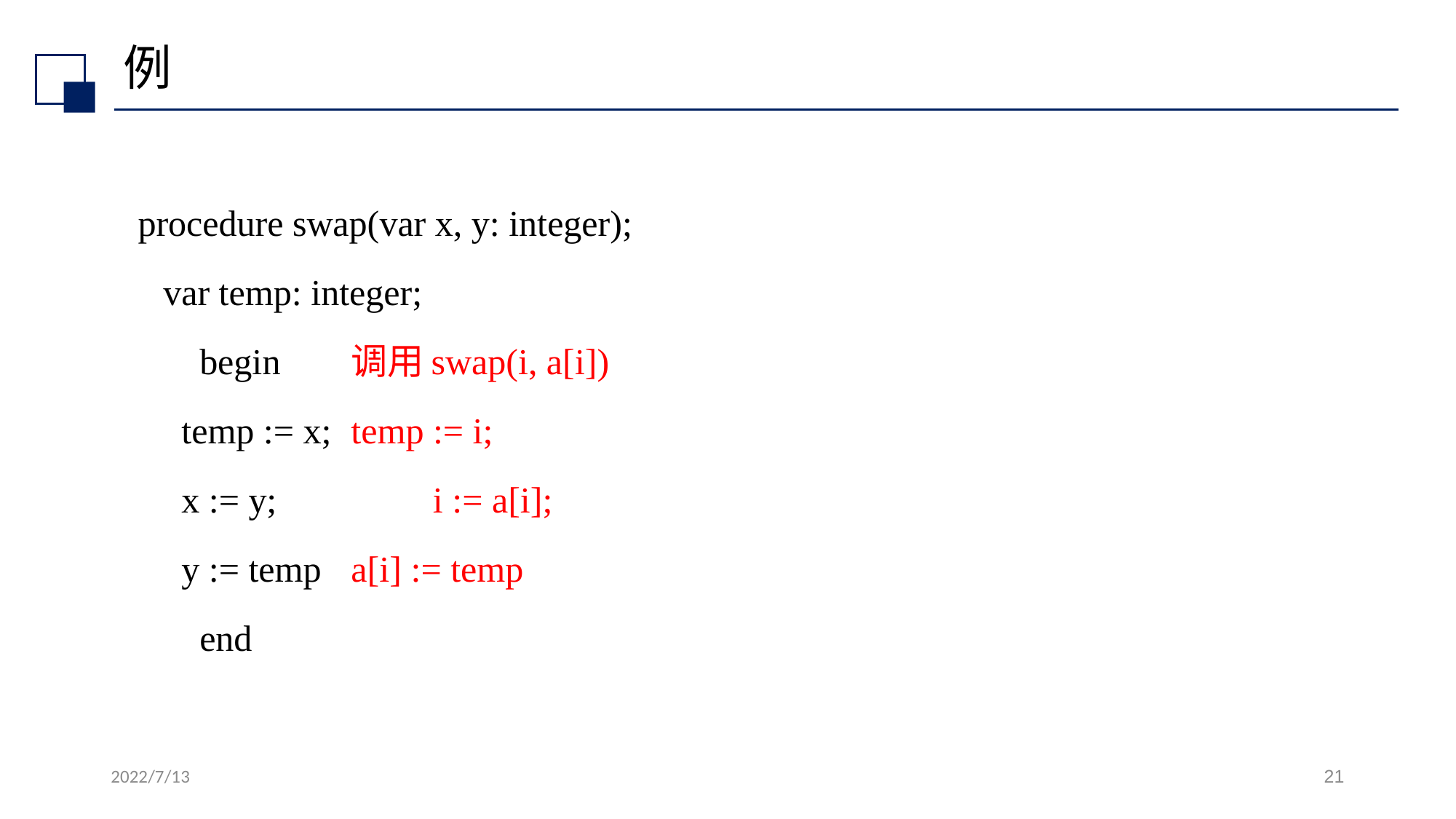

# 例
procedure swap(var x, y: integer);
	var temp: integer;
	    begin 			调用swap(i, a[i])
		  temp := x;		temp := i;
		  x := y;		         i := a[i];
		  y := temp		a[i] := temp
	    end
2022/7/13
21